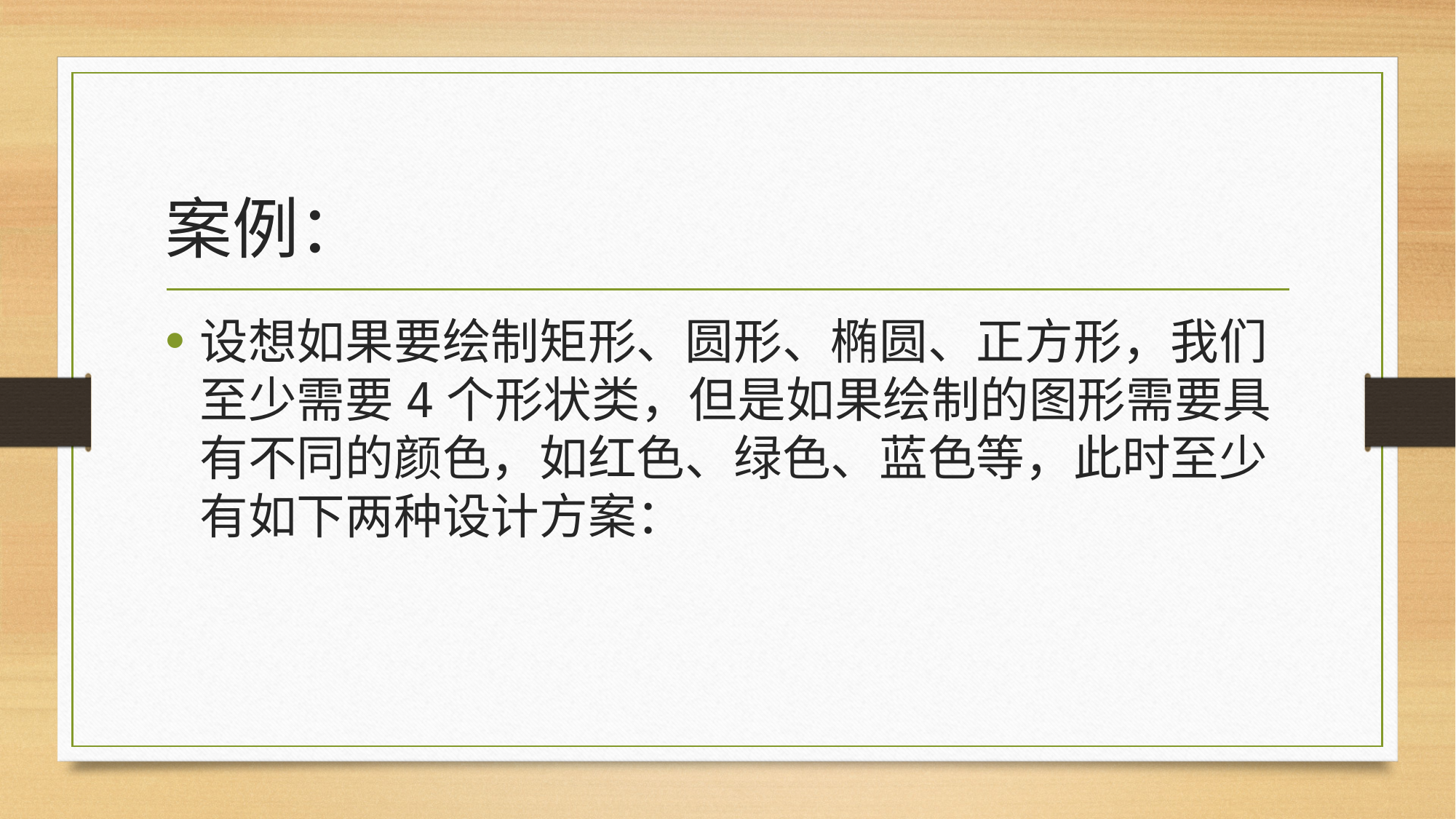

# 案例：
设想如果要绘制矩形、圆形、椭圆、正方形，我们至少需要4个形状类，但是如果绘制的图形需要具有不同的颜色，如红色、绿色、蓝色等，此时至少有如下两种设计方案：